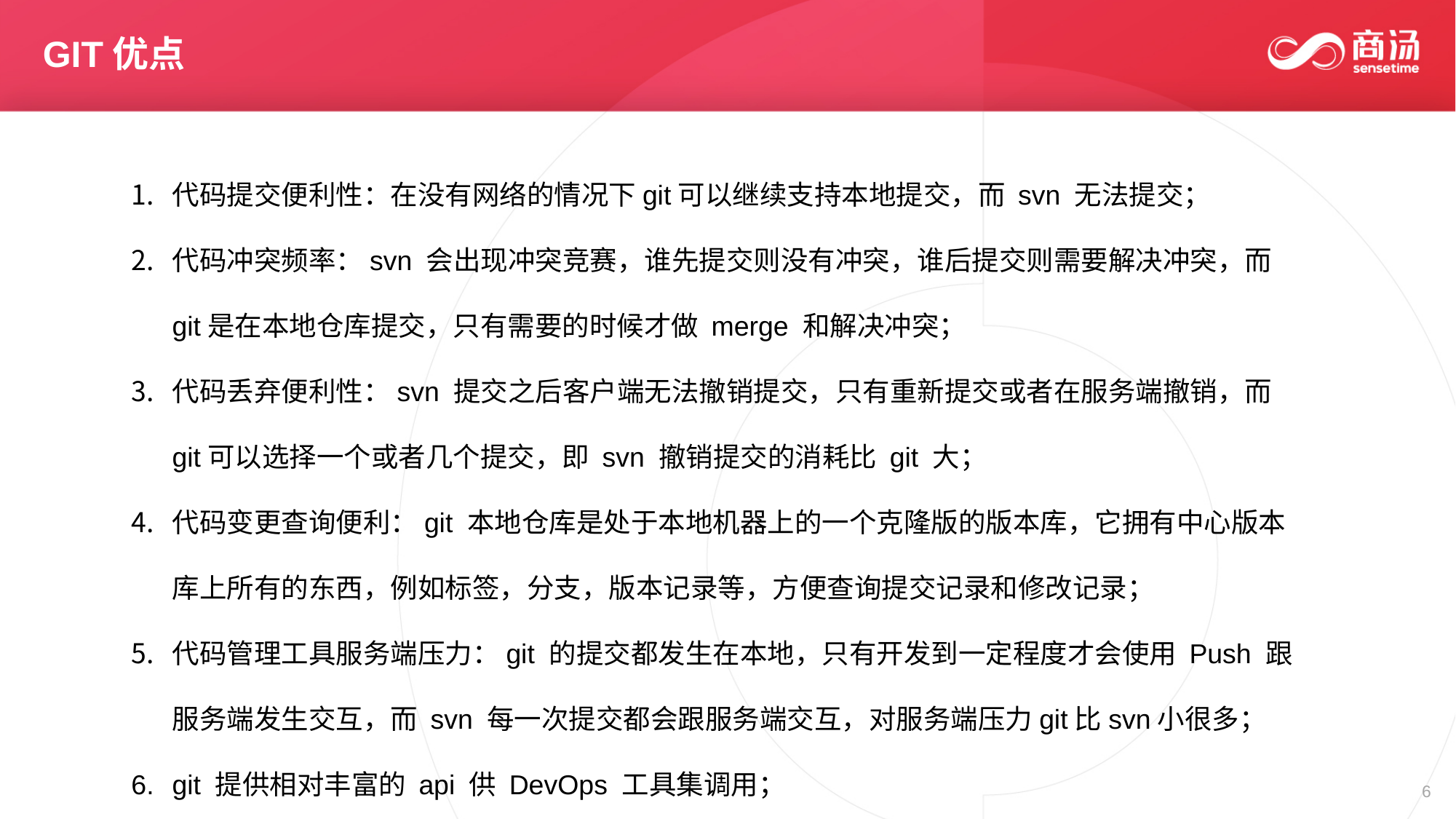

GIT优点
代码提交便利性：在没有网络的情况下git可以继续支持本地提交，而 svn 无法提交；
代码冲突频率：svn 会出现冲突竞赛，谁先提交则没有冲突，谁后提交则需要解决冲突，而git是在本地仓库提交，只有需要的时候才做 merge 和解决冲突；
代码丢弃便利性：svn 提交之后客户端无法撤销提交，只有重新提交或者在服务端撤销，而git可以选择一个或者几个提交，即 svn 撤销提交的消耗比 git 大；
代码变更查询便利：git 本地仓库是处于本地机器上的一个克隆版的版本库，它拥有中心版本库上所有的东西，例如标签，分支，版本记录等，方便查询提交记录和修改记录；
代码管理工具服务端压力：git 的提交都发生在本地，只有开发到一定程度才会使用 Push 跟服务端发生交互，而 svn 每一次提交都会跟服务端交互，对服务端压力git比svn小很多；
git 提供相对丰富的 api 供 DevOps 工具集调用；

6